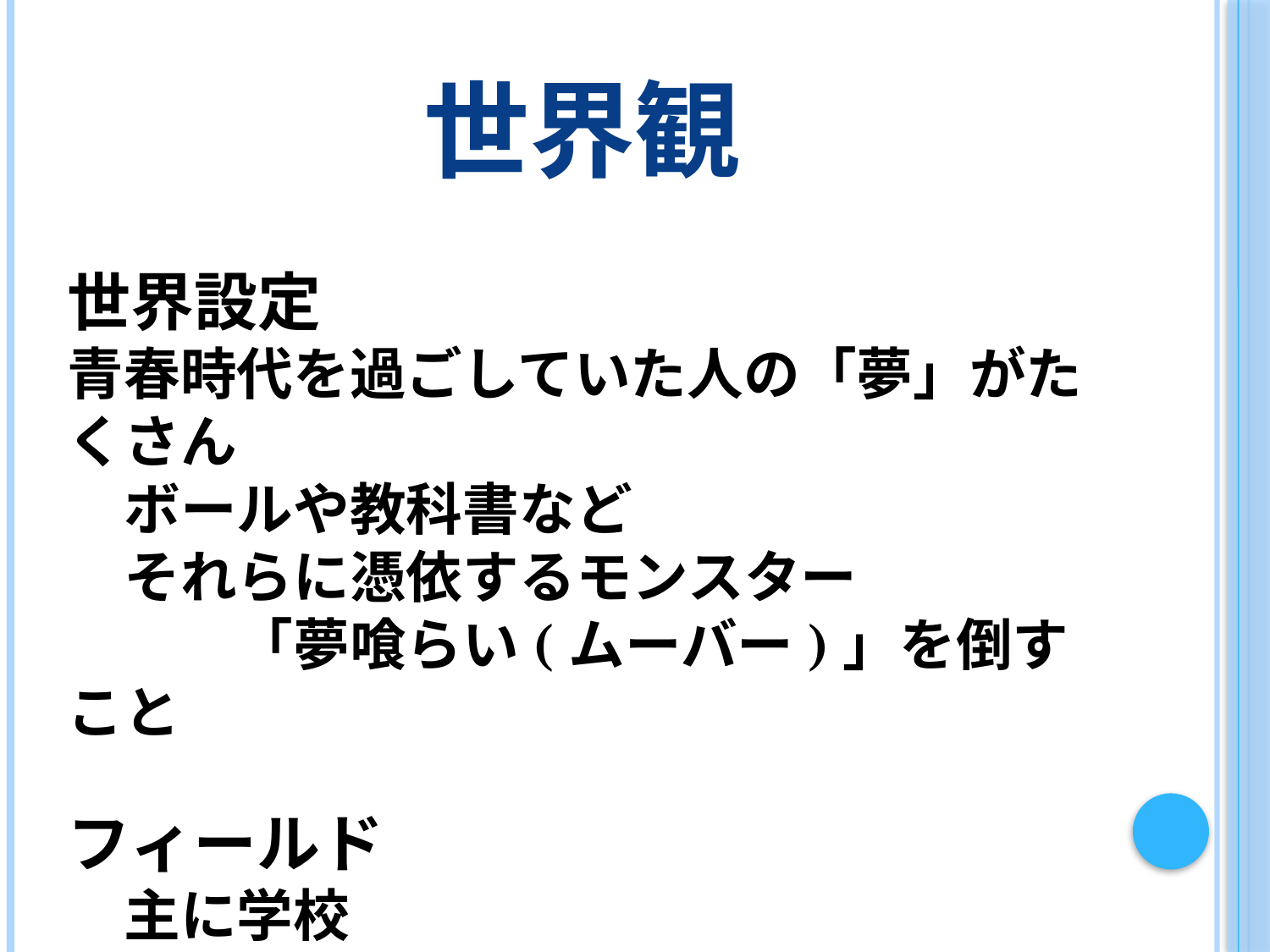

# 世界観
世界設定
青春時代を過ごしていた人の「夢」がたくさん
　ボールや教科書など
　それらに憑依するモンスター
　　　「夢喰らい(ムーバー)」を倒すこと

フィールド
　主に学校